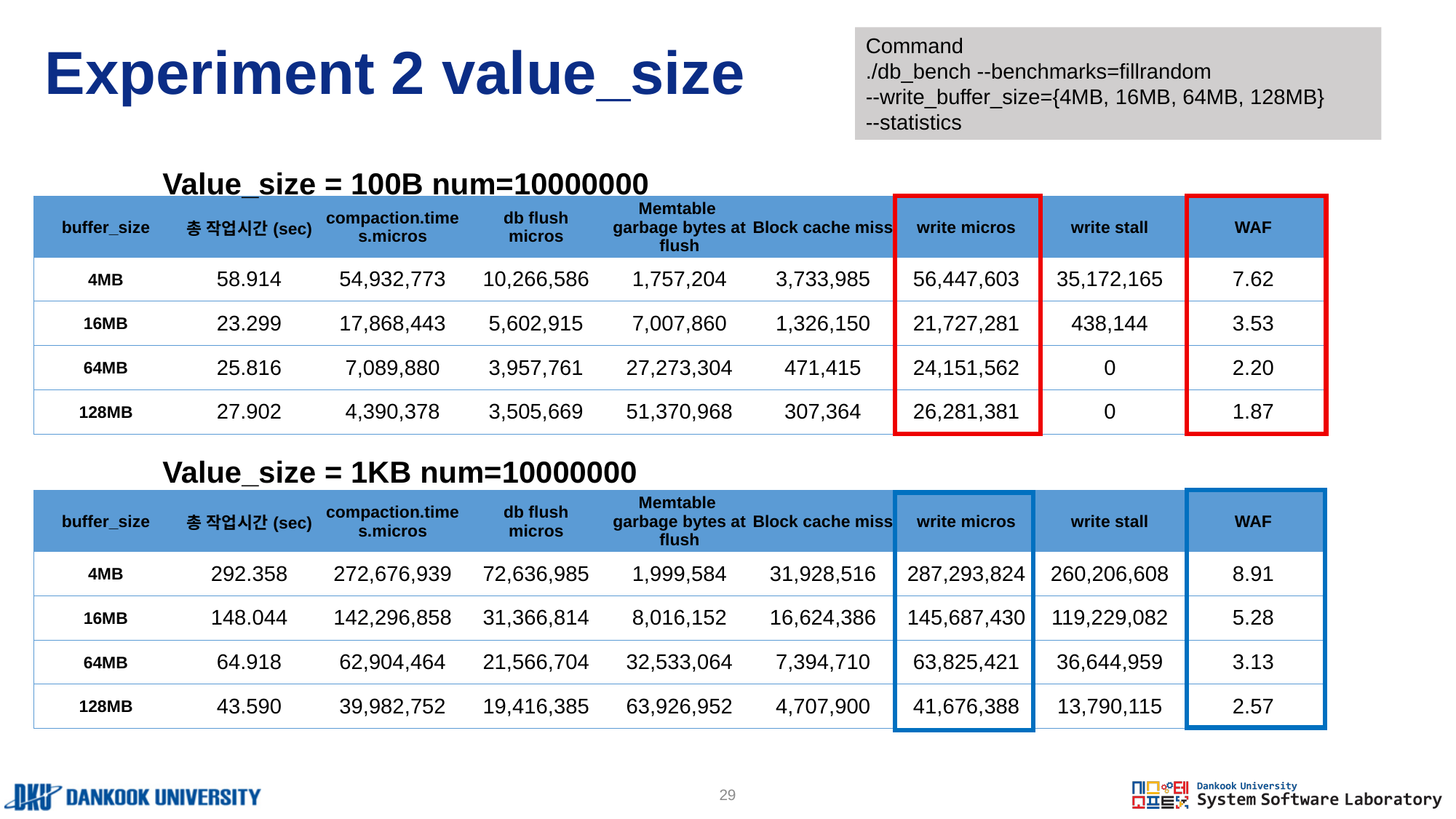

# Experiment 2 value_size
Command
./db_bench --benchmarks=fillrandom
--write_buffer_size={4MB, 16MB, 64MB, 128MB}
--statistics
Value_size = 100B num=10000000
| buffer\_size | 총 작업시간(sec) | compaction.times.micros | db flush micros | Memtable garbage bytes at flush | Block cache miss | write micros | write stall | WAF |
| --- | --- | --- | --- | --- | --- | --- | --- | --- |
| 4MB | 58.914 | 54,932,773 | 10,266,586 | 1,757,204 | 3,733,985 | 56,447,603 | 35,172,165 | 7.62 |
| 16MB | 23.299 | 17,868,443 | 5,602,915 | 7,007,860 | 1,326,150 | 21,727,281 | 438,144 | 3.53 |
| 64MB | 25.816 | 7,089,880 | 3,957,761 | 27,273,304 | 471,415 | 24,151,562 | 0 | 2.20 |
| 128MB | 27.902 | 4,390,378 | 3,505,669 | 51,370,968 | 307,364 | 26,281,381 | 0 | 1.87 |

Value_size = 1KB num=10000000

| buffer\_size | 총 작업시간(sec) | compaction.times.micros | db flush micros | Memtable garbage bytes at flush | Block cache miss | write micros | write stall | WAF |
| --- | --- | --- | --- | --- | --- | --- | --- | --- |
| 4MB | 292.358 | 272,676,939 | 72,636,985 | 1,999,584 | 31,928,516 | 287,293,824 | 260,206,608 | 8.91 |
| 16MB | 148.044 | 142,296,858 | 31,366,814 | 8,016,152 | 16,624,386 | 145,687,430 | 119,229,082 | 5.28 |
| 64MB | 64.918 | 62,904,464 | 21,566,704 | 32,533,064 | 7,394,710 | 63,825,421 | 36,644,959 | 3.13 |
| 128MB | 43.590 | 39,982,752 | 19,416,385 | 63,926,952 | 4,707,900 | 41,676,388 | 13,790,115 | 2.57 |

29